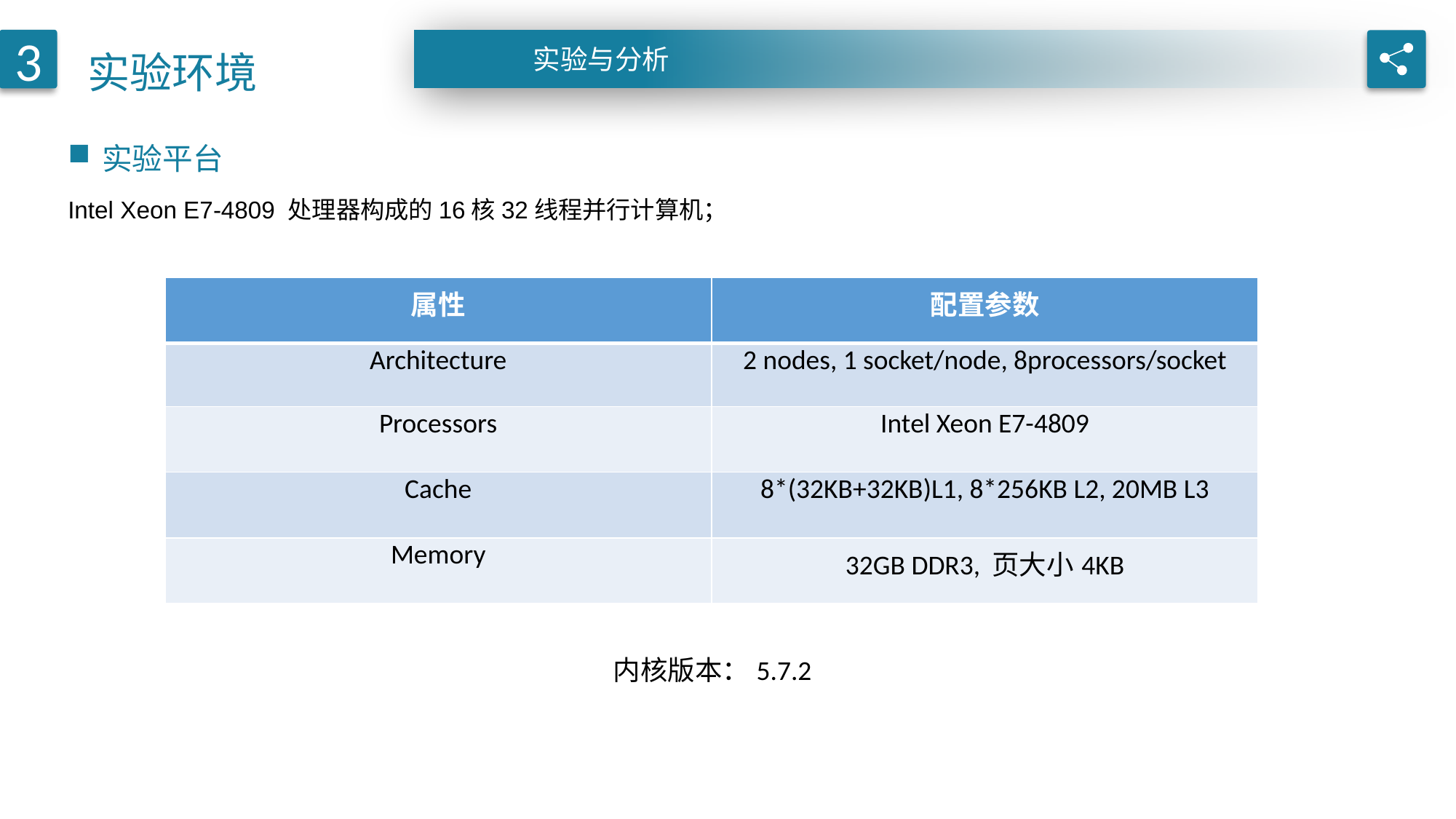

实验环境
3

实验与分析

实验平台
Intel Xeon E7-4809 处理器构成的16核32线程并行计算机；

| 属性 | 配置参数 |
| --- | --- |
| Architecture | 2 nodes, 1 socket/node, 8processors/socket |
| Processors | Intel Xeon E7-4809 |
| Cache | 8\*(32KB+32KB)L1, 8\*256KB L2, 20MB L3 |
| Memory | 32GB DDR3, 页大小4KB |
内核版本：5.7.2